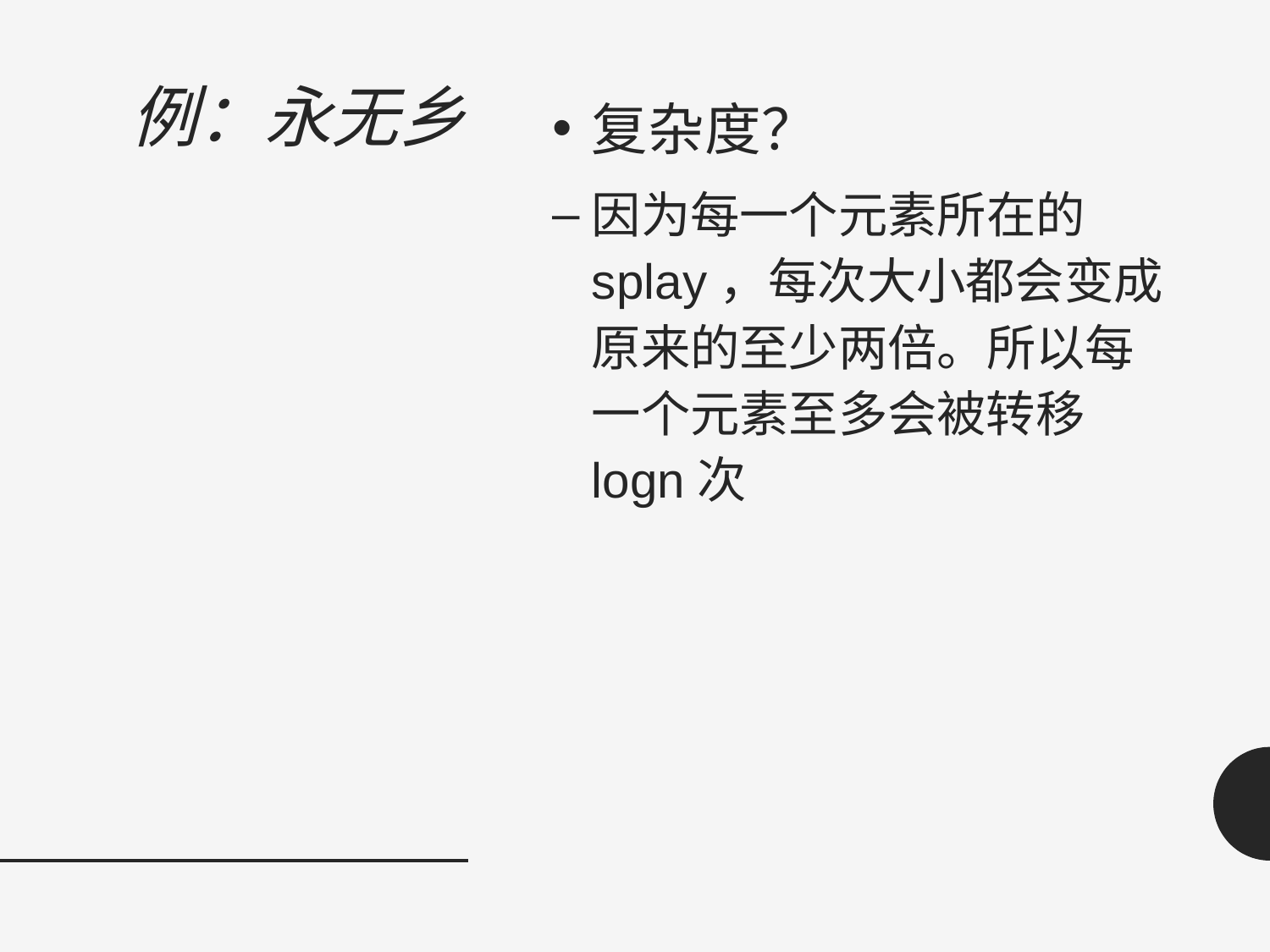

# 例：永无乡
复杂度？
因为每一个元素所在的splay，每次大小都会变成原来的至少两倍。所以每一个元素至多会被转移logn次